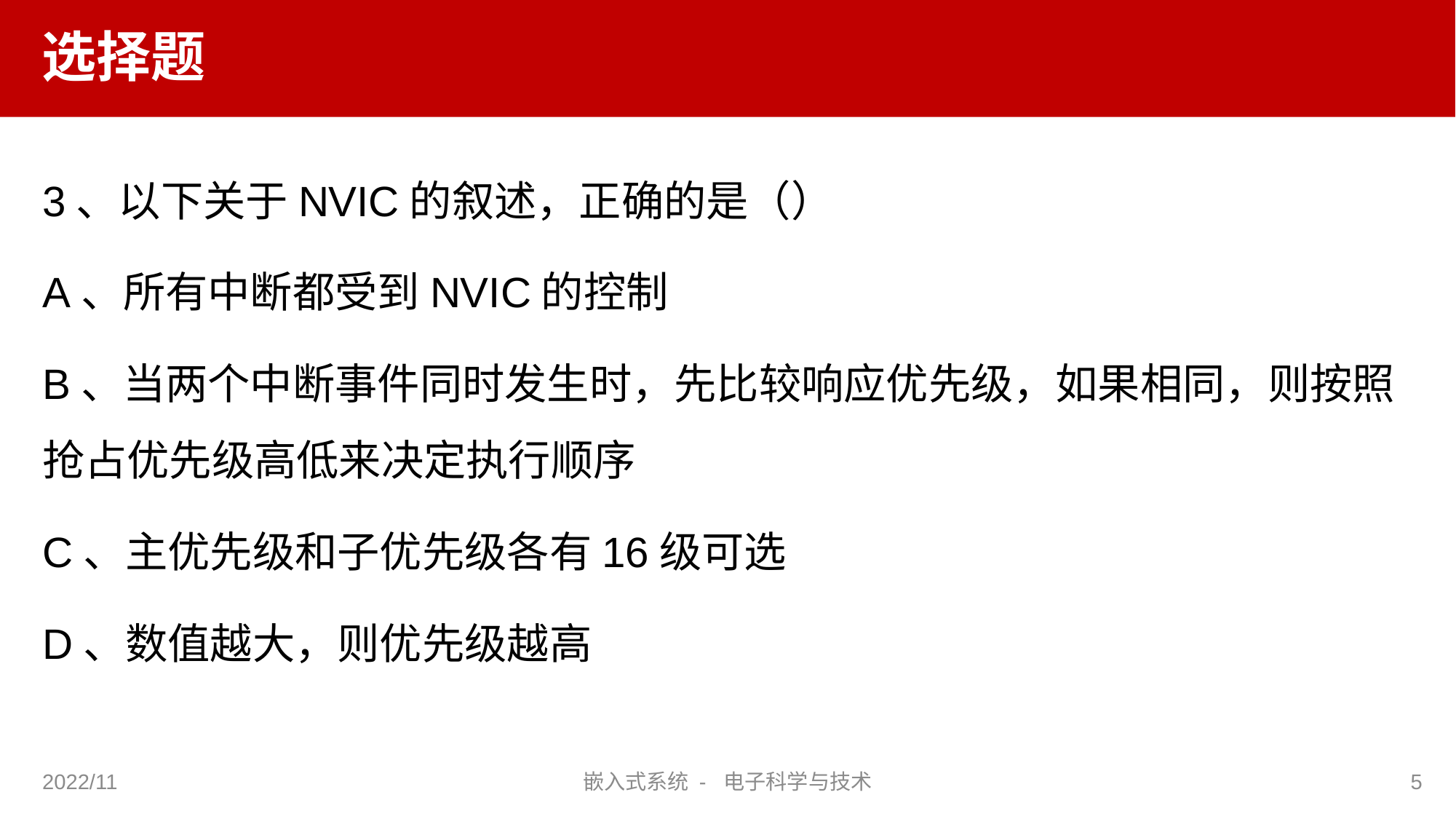

# 选择题
3、以下关于NVIC的叙述，正确的是（）
A、所有中断都受到NVIC的控制
B、当两个中断事件同时发生时，先比较响应优先级，如果相同，则按照抢占优先级高低来决定执行顺序
C、主优先级和子优先级各有16级可选
D、数值越大，则优先级越高
2022/11
嵌入式系统 -  电子科学与技术
5